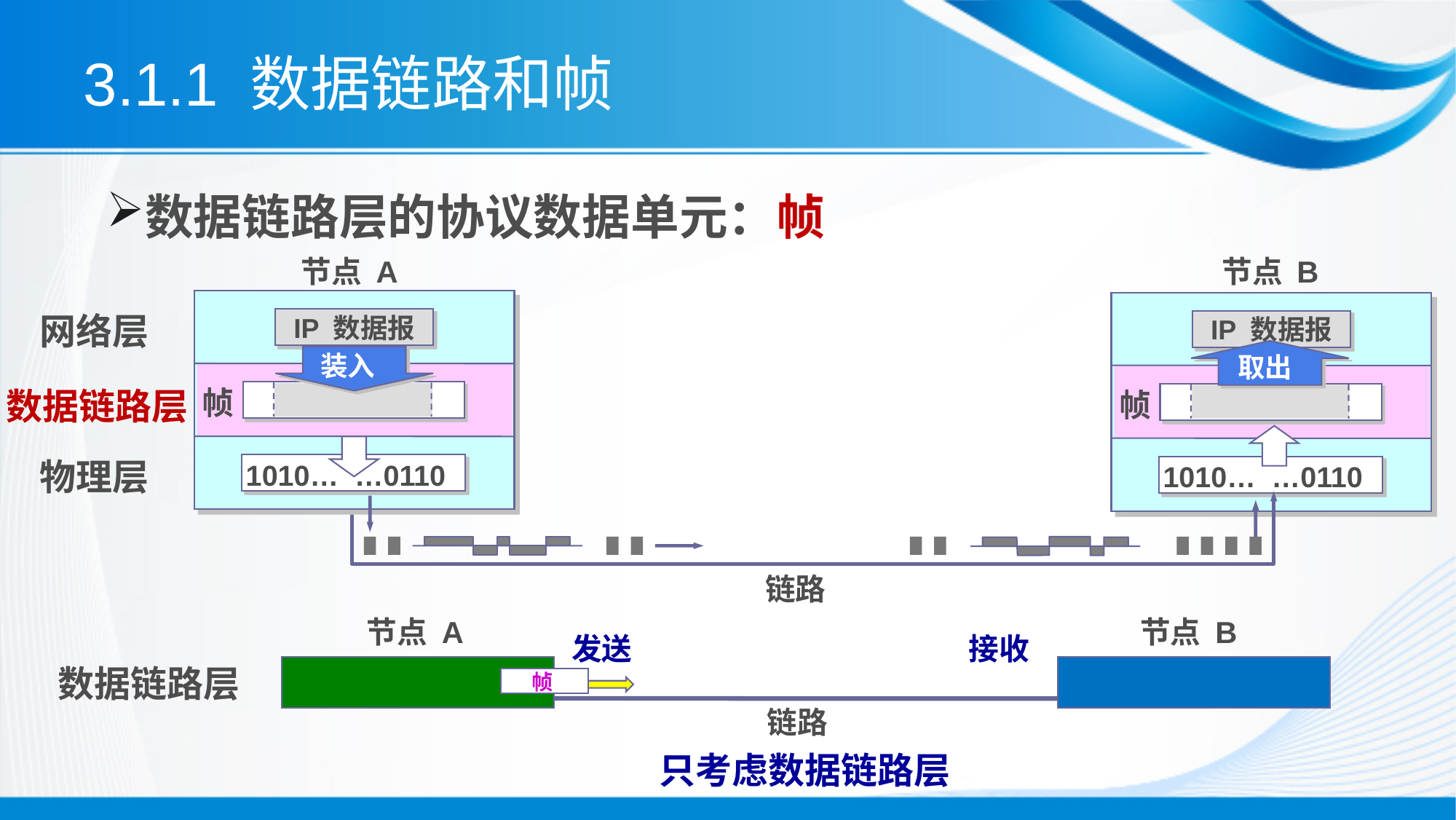

# 3.1.1 数据链路和帧
数据链路层的协议数据单元：帧
节点 A
节点 B

网络层
IP 数据报
IP 数据报

装入
取出

帧
数据链路层
帧

物理层

1010…  …0110

1010…  …0110

链路
节点 A
节点 B
发送
接收
数据链路层

帧

链路

只考虑数据链路层